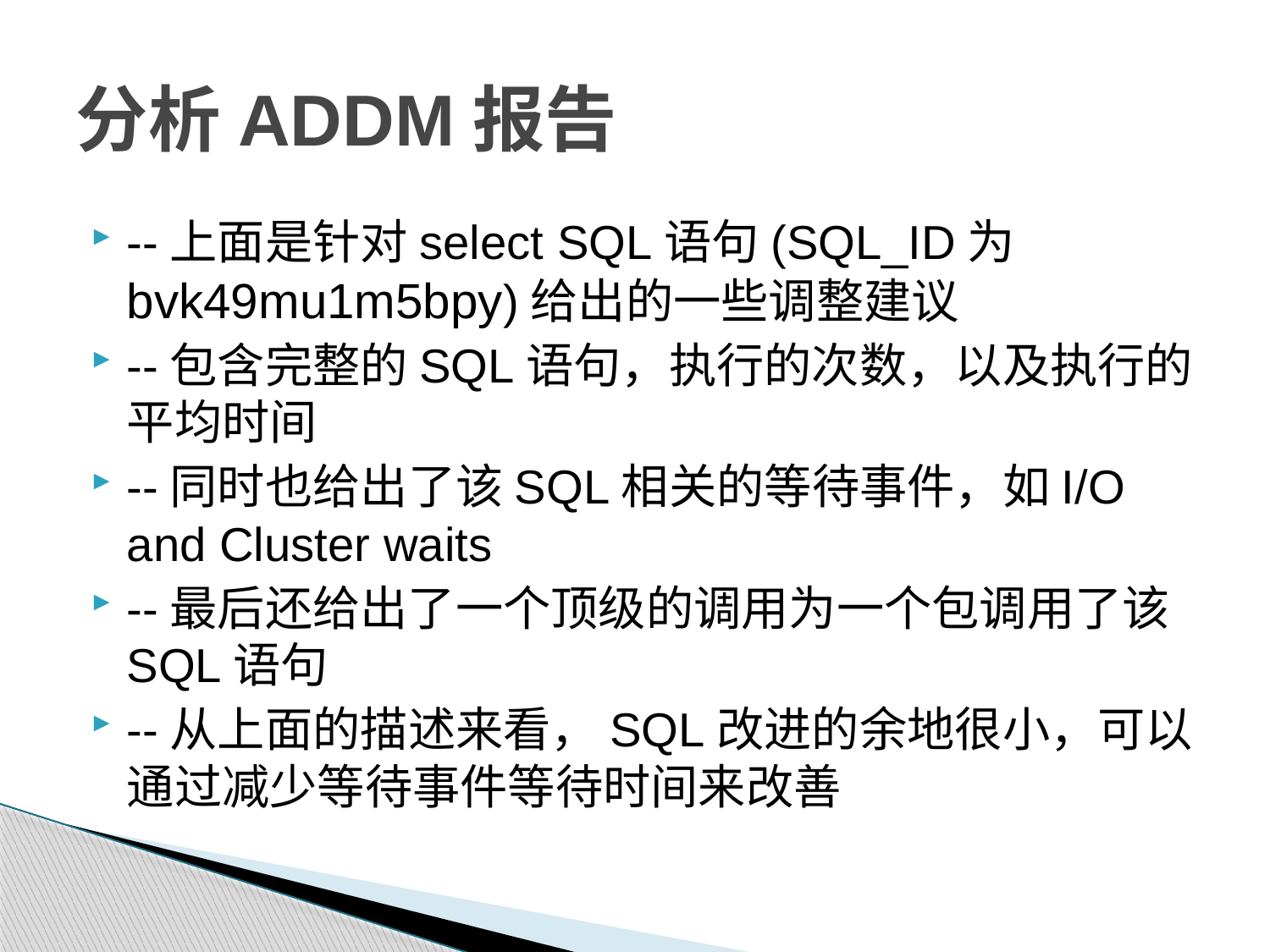

# 分析ADDM报告
--上面是针对select SQL语句(SQL_ID为bvk49mu1m5bpy)给出的一些调整建议
--包含完整的SQL语句，执行的次数，以及执行的平均时间
--同时也给出了该SQL相关的等待事件，如I/O and Cluster waits
--最后还给出了一个顶级的调用为一个包调用了该SQL语句
--从上面的描述来看，SQL改进的余地很小，可以通过减少等待事件等待时间来改善